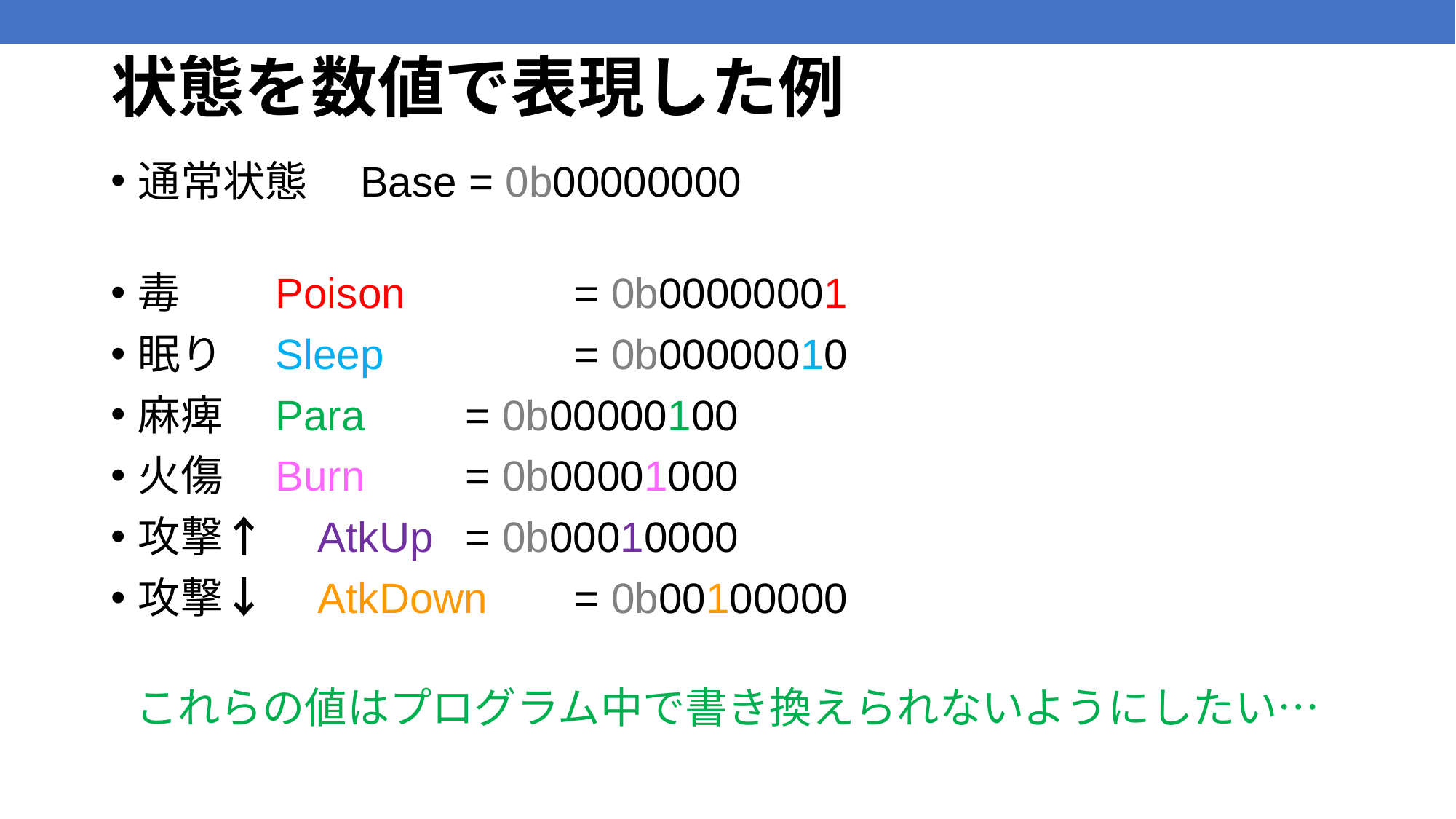

# 状態を数値で表現した例
通常状態　Base = 0b00000000
毒　　Poison 		= 0b00000001
眠り　Sleep 		= 0b00000010
麻痺　Para      	= 0b00000100
火傷　Burn      	= 0b00001000
攻撃↑　AtkUp  	= 0b00010000
攻撃↓　AtkDown	= 0b00100000

これらの値はプログラム中で書き換えられないようにしたい…